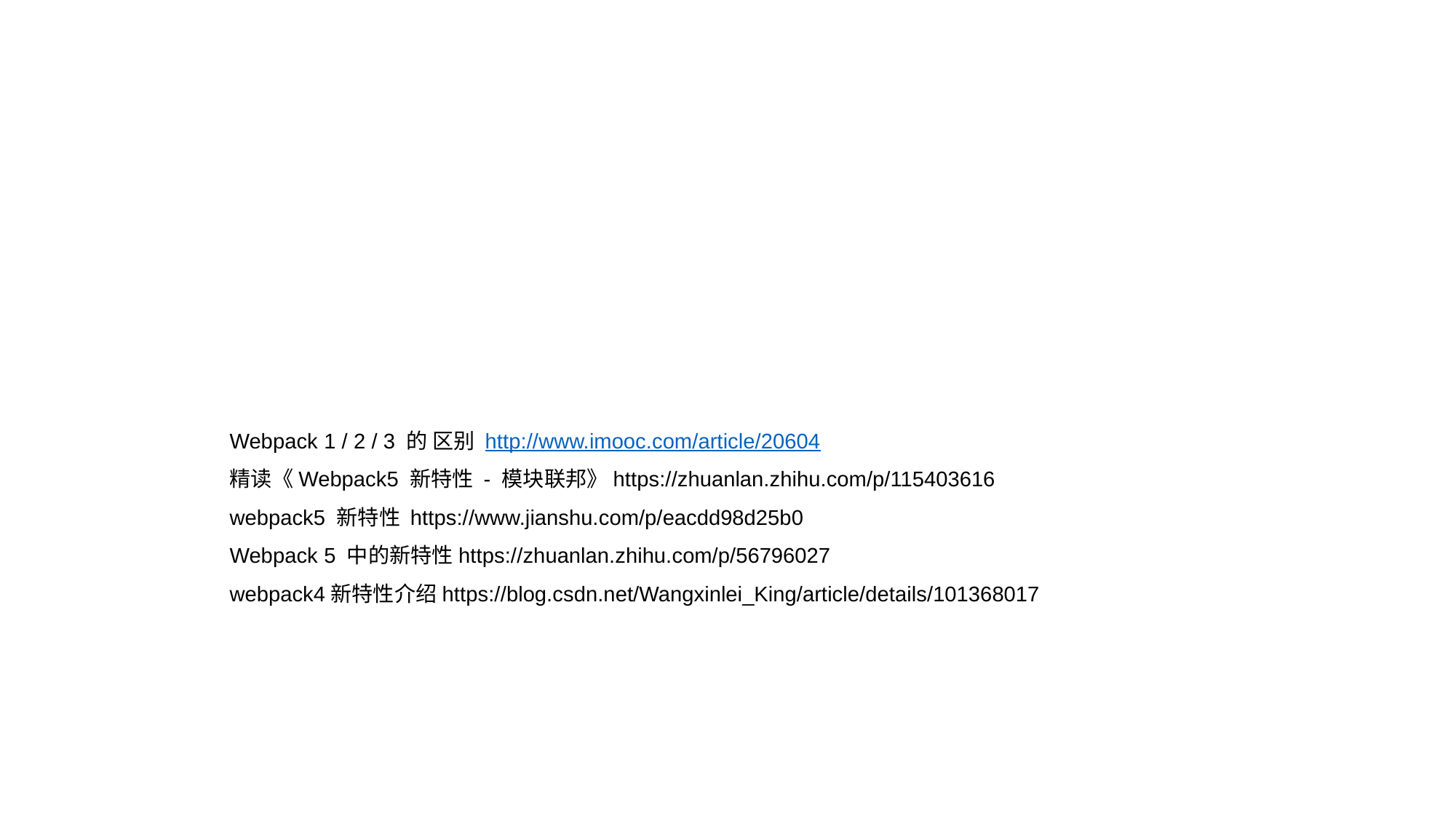

Webpack 1 / 2 / 3 的 区别 http://www.imooc.com/article/20604
精读《Webpack5 新特性 - 模块联邦》https://zhuanlan.zhihu.com/p/115403616
webpack5 新特性 https://www.jianshu.com/p/eacdd98d25b0
Webpack 5 中的新特性https://zhuanlan.zhihu.com/p/56796027
webpack4新特性介绍https://blog.csdn.net/Wangxinlei_King/article/details/101368017